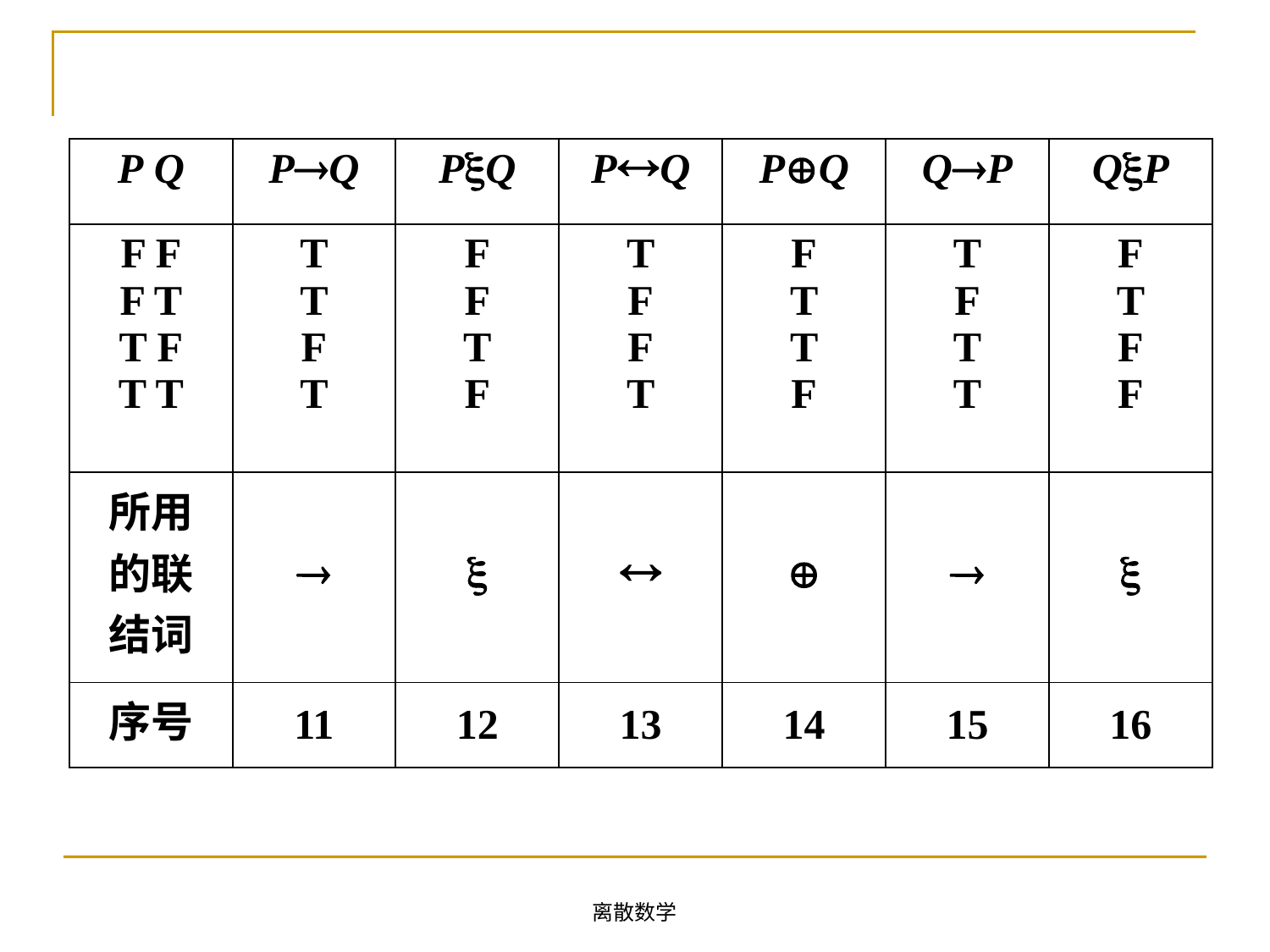

| P Q | P→Q | PξQ | P↔Q | P⊕Q | Q→P | QξP |
| --- | --- | --- | --- | --- | --- | --- |
| F F F T T F T T | T T F T | F F T F | T F F T | F T T F | T F T T | F T F F |
| 所用 的联 结词 | → | ξ | ↔ | ⊕ | → | ξ |
| 序号 | 11 | 12 | 13 | 14 | 15 | 16 |

70
离散数学